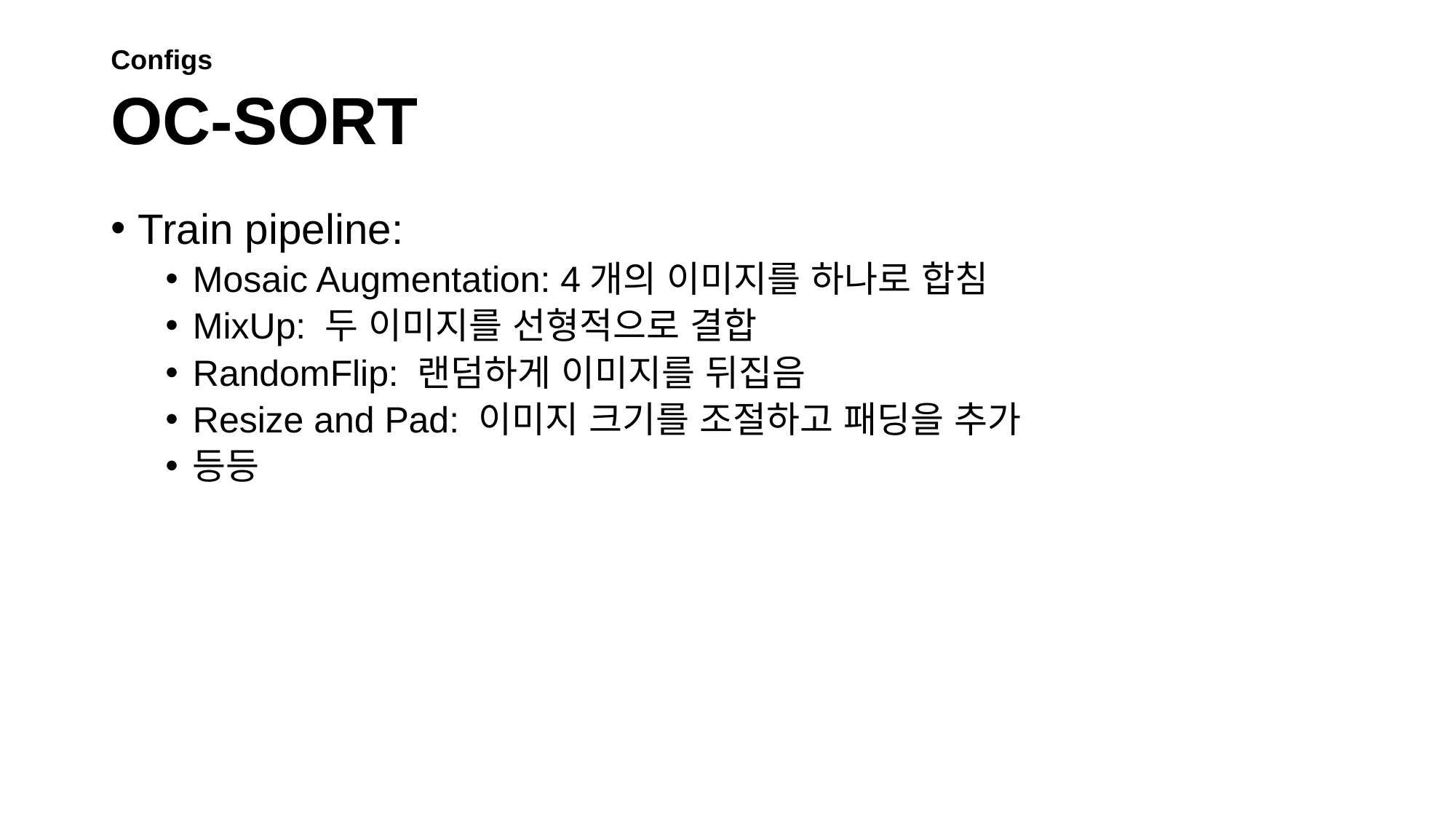

Configs
# OC-SORT
Train pipeline:
Mosaic Augmentation: 4개의 이미지를 하나로 합침
MixUp: 두 이미지를 선형적으로 결합
RandomFlip: 랜덤하게 이미지를 뒤집음
Resize and Pad: 이미지 크기를 조절하고 패딩을 추가
등등